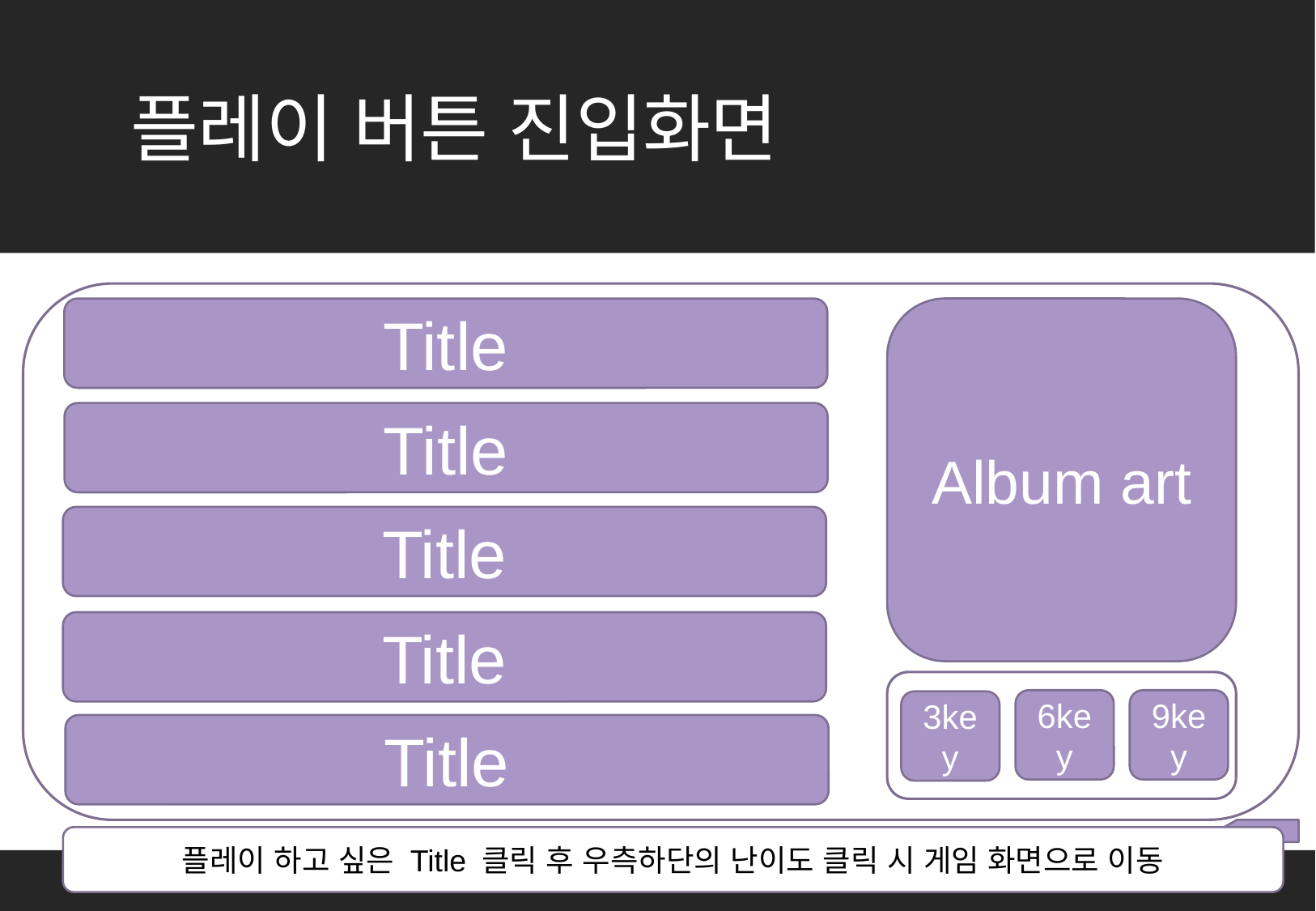

플레이 버튼 진입화면

Title
Album art
Title
Title
Title

6key
9key
3key
Title

플레이 하고 싶은 Title 클릭 후 우측하단의 난이도 클릭 시 게임 화면으로 이동